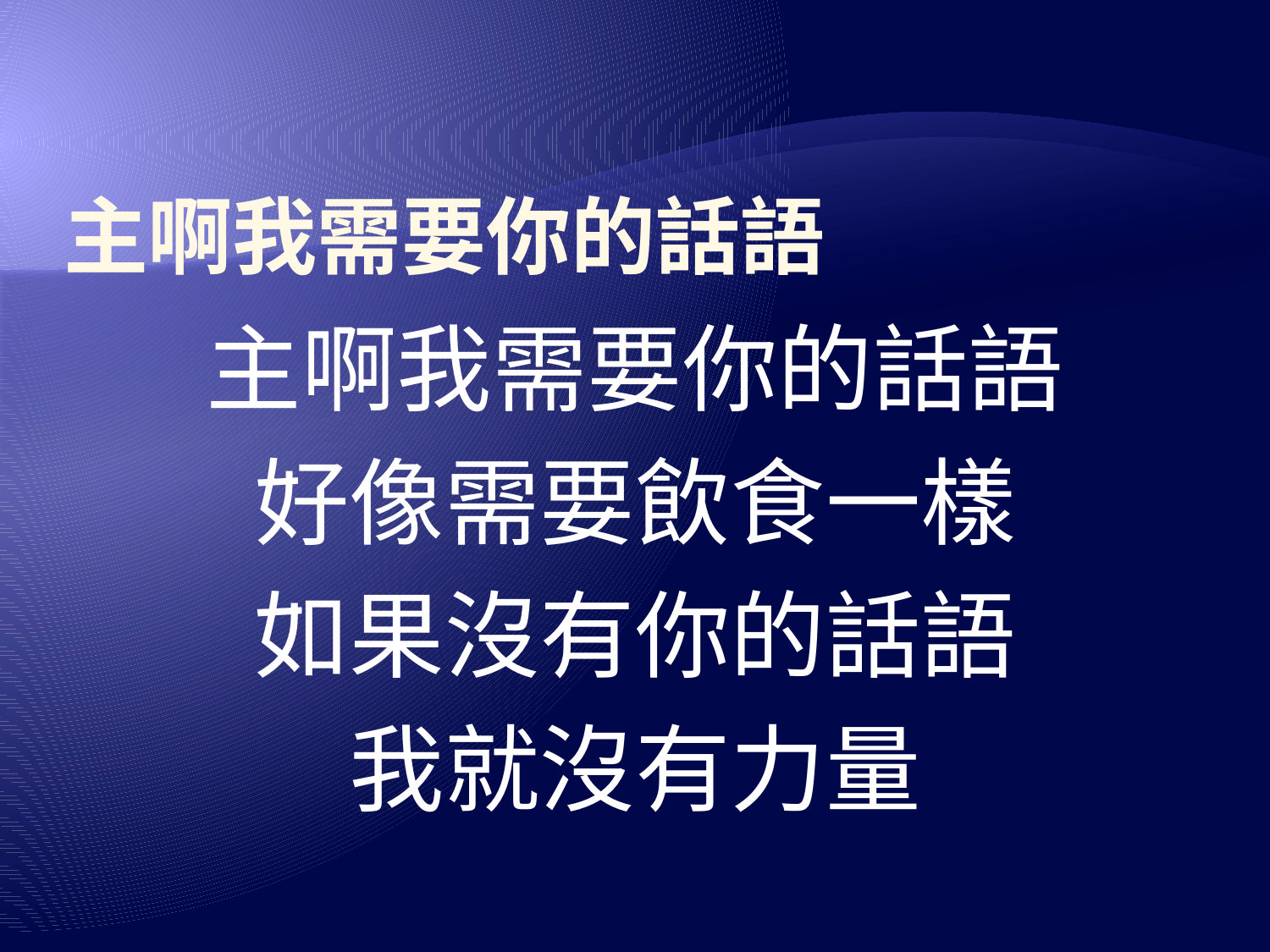

# 主啊我需要你的話語
主啊我需要你的話語
好像需要飲食一樣
如果沒有你的話語
我就沒有力量